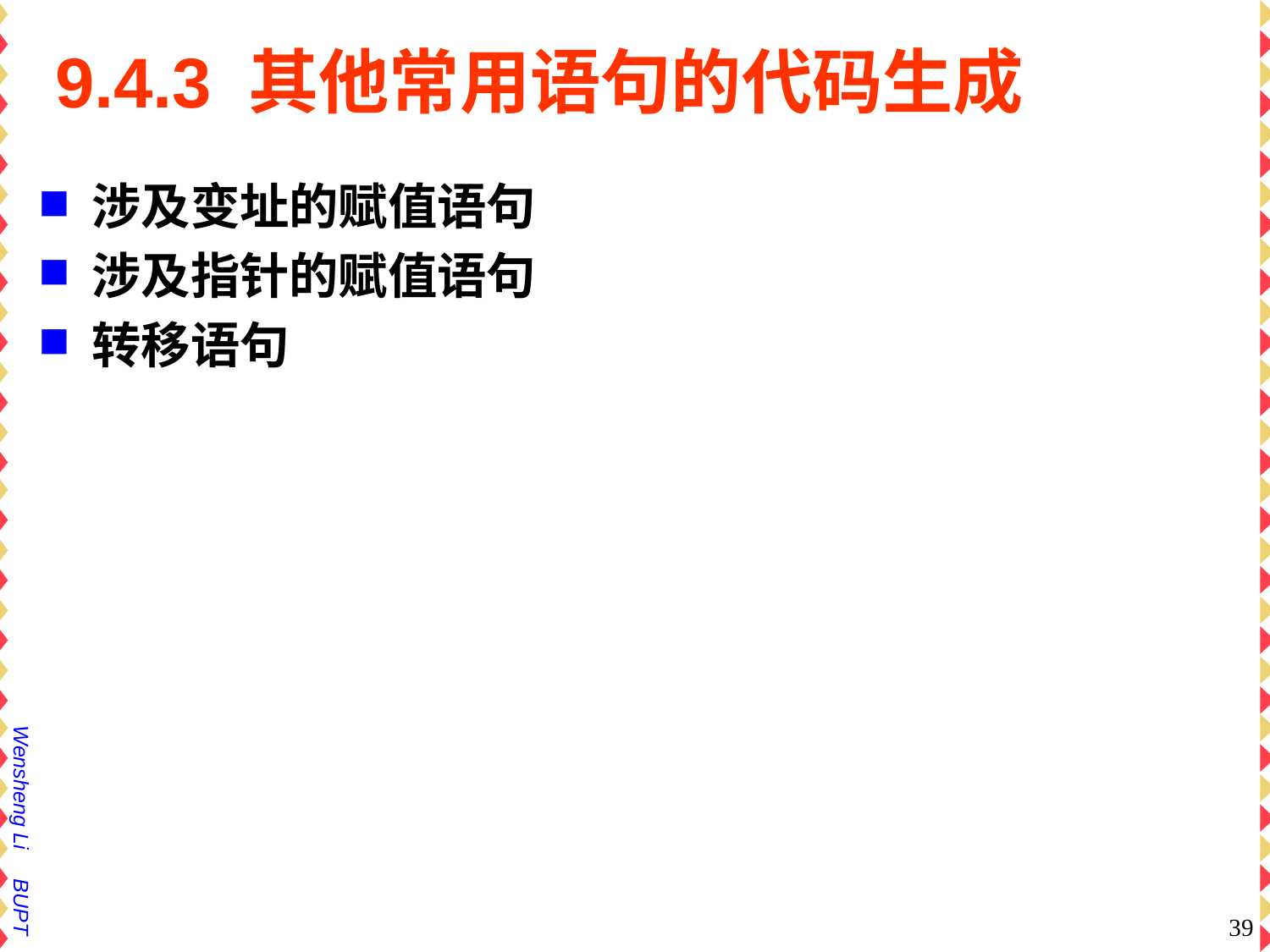

# 9.4.3 其他常用语句的代码生成
涉及变址的赋值语句
涉及指针的赋值语句
转移语句
39